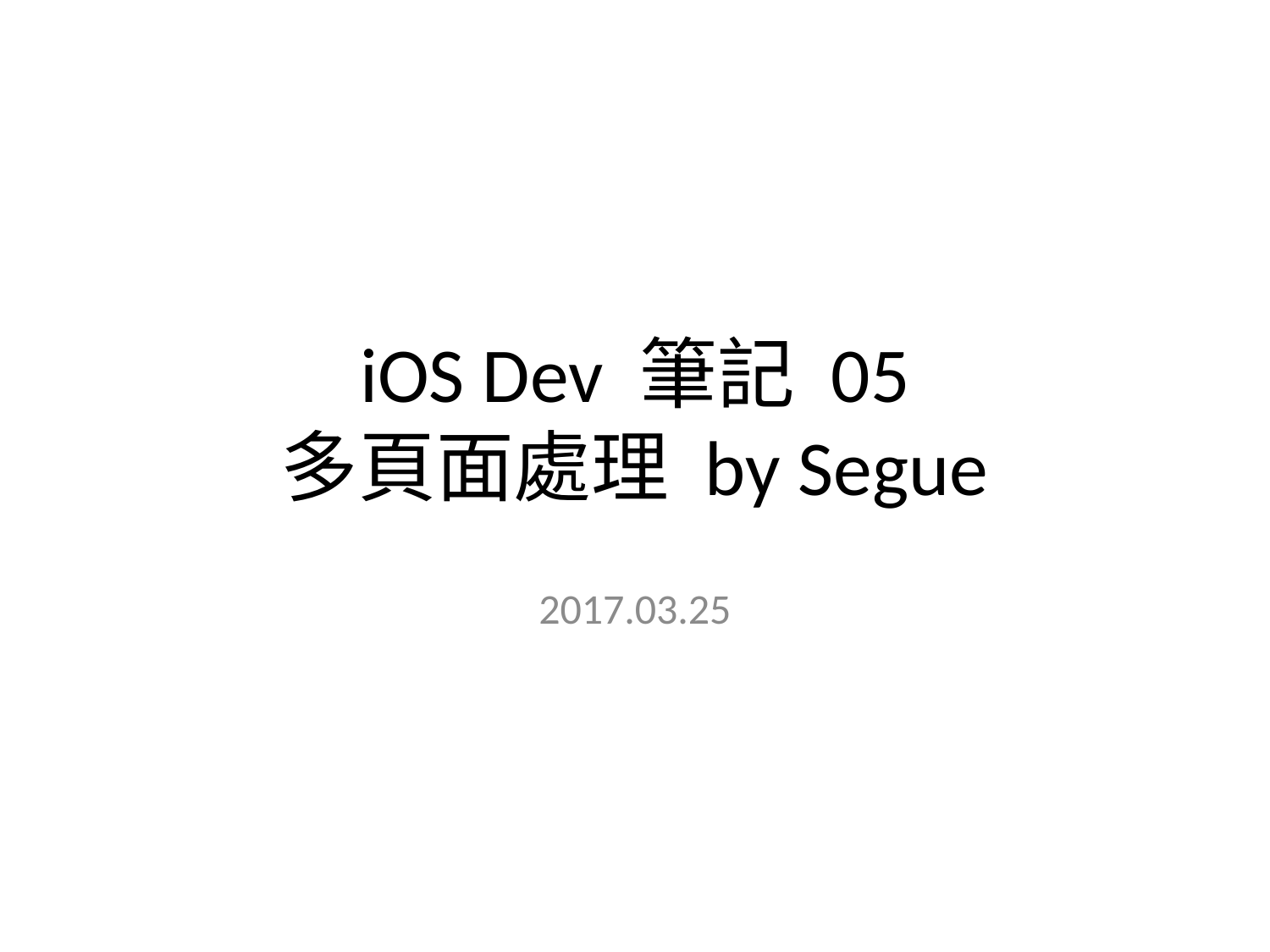

# iOS Dev 筆記 05 多頁面處理 by Segue
2017.03.25